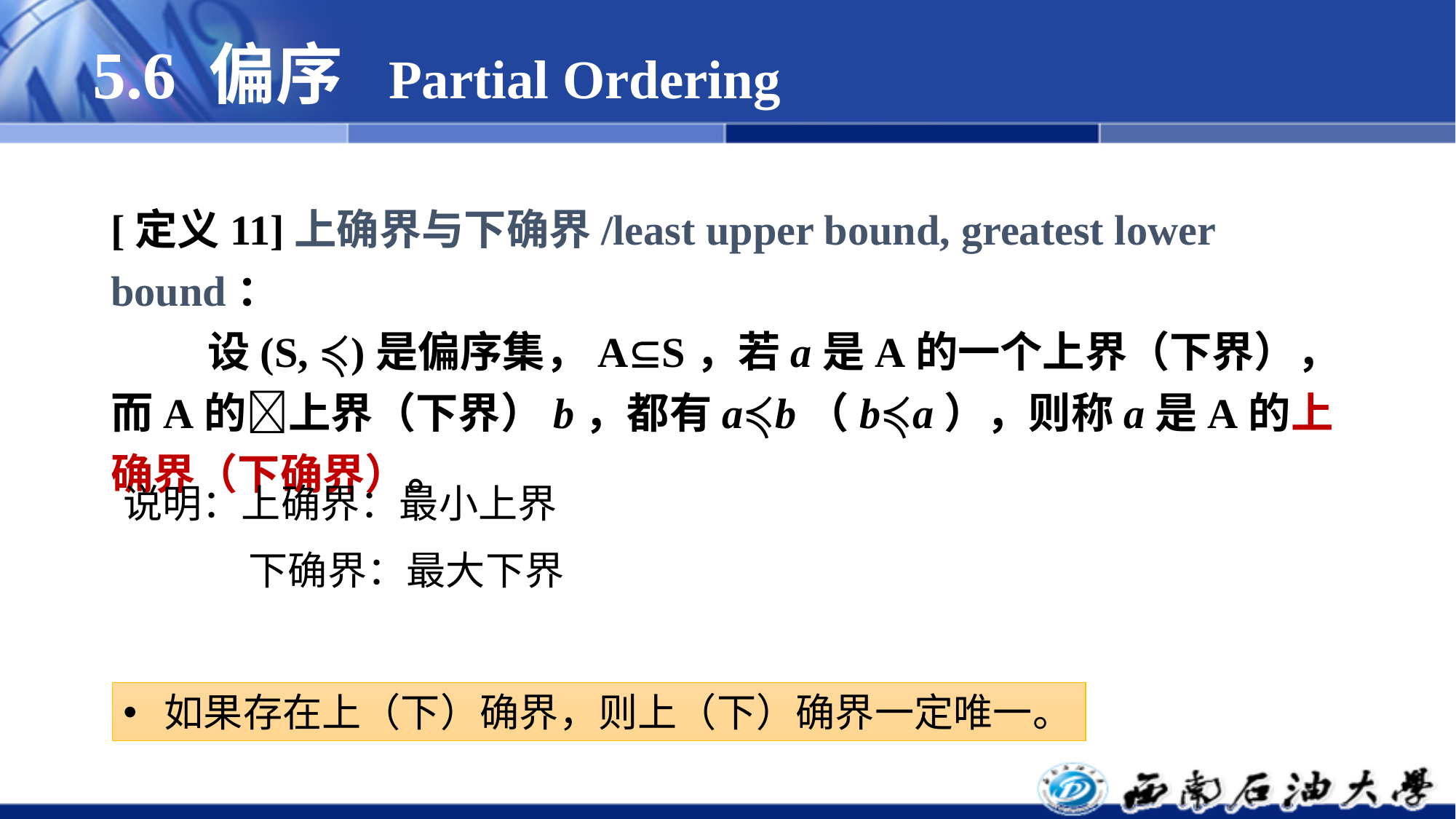

# 5.6 偏序  Partial Ordering
[定义11]上确界与下确界/least upper bound, greatest lower bound：
         设(S, ≼)是偏序集，A⊆S，若a是A的一个上界（下界），而A的∀上界（下界）b，都有a≼b（b≼a），则称a是A的上确界（下确界）。
说明：上确界：最小上界
             下确界：最大下界
如果存在上（下）确界，则上（下）确界一定唯一。